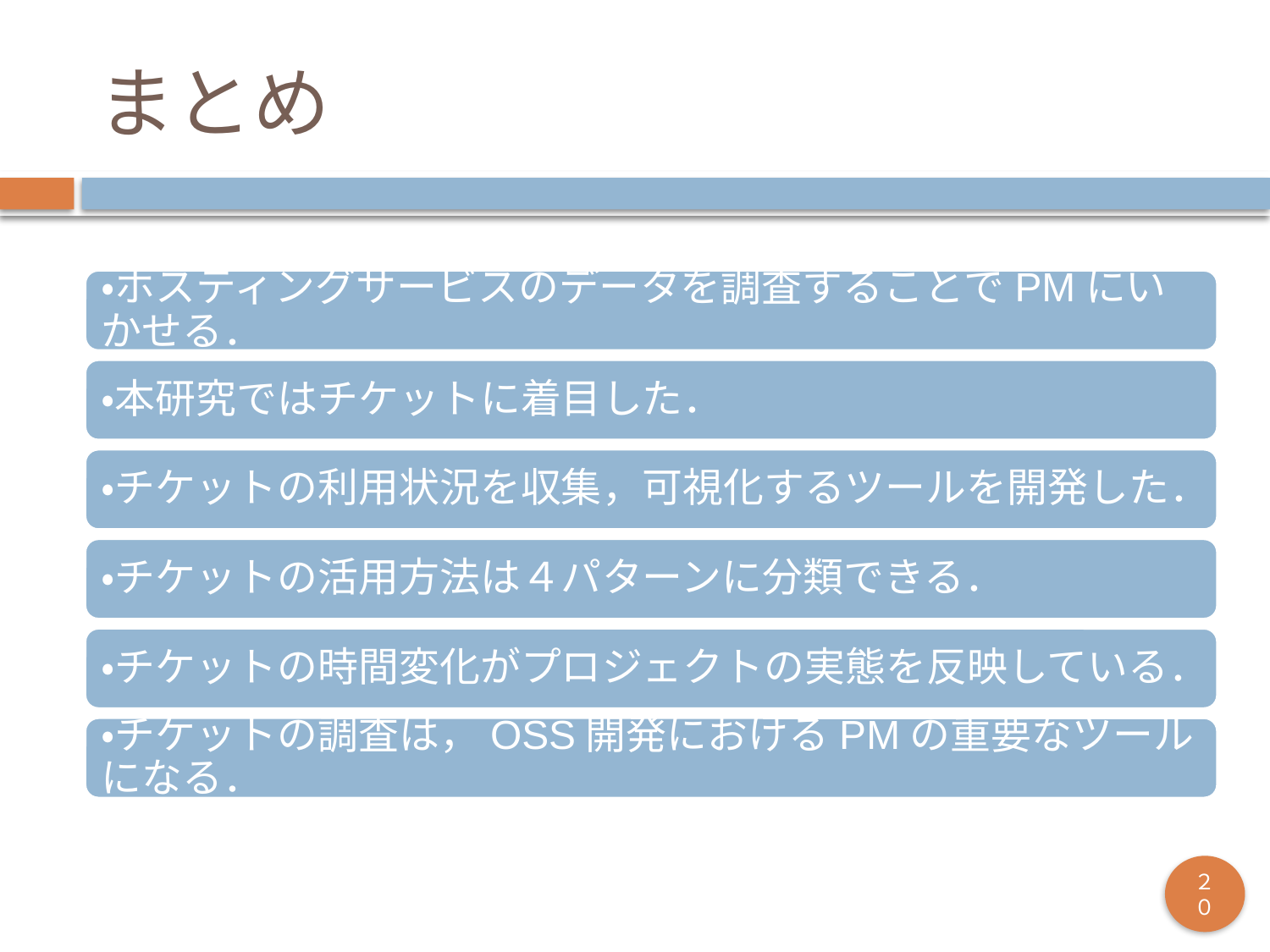

# まとめ
・ホスティングサービスのデータを調査することでPMにいかせる．
・本研究ではチケットに着目した．
・チケットの利用状況を収集，可視化するツールを開発した．
・チケットの活用方法は４パターンに分類できる．
・チケットの時間変化がプロジェクトの実態を反映している．
・チケットの調査は，OSS開発におけるPMの重要なツールになる．
２０